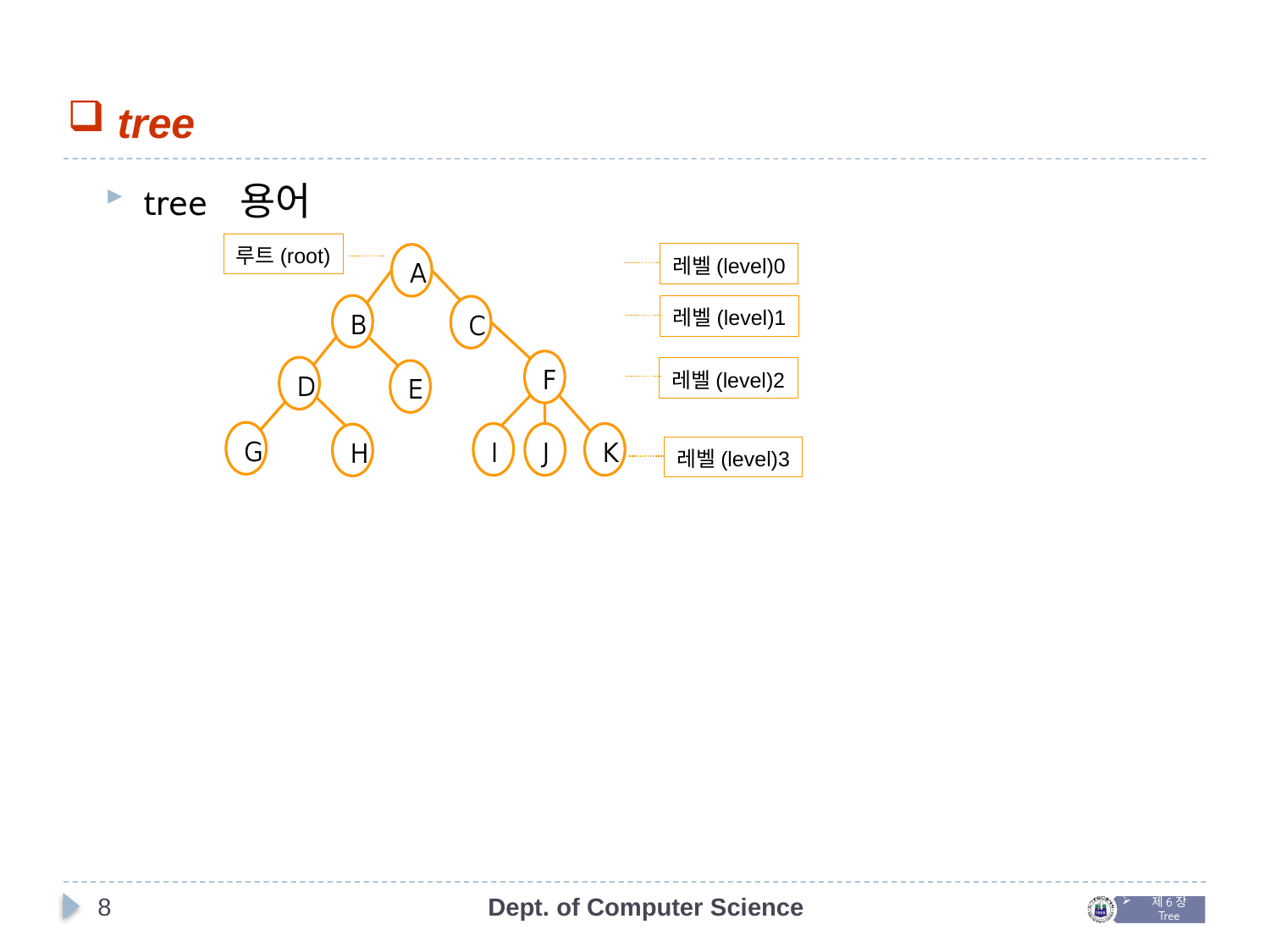

tree
tree  용어

루트(root)
레벨(level)0
A
B
C
F
D
E
G
I
J
K
H
레벨(level)1
레벨(level)2
레벨(level)3
8
Dept. of Computer Science